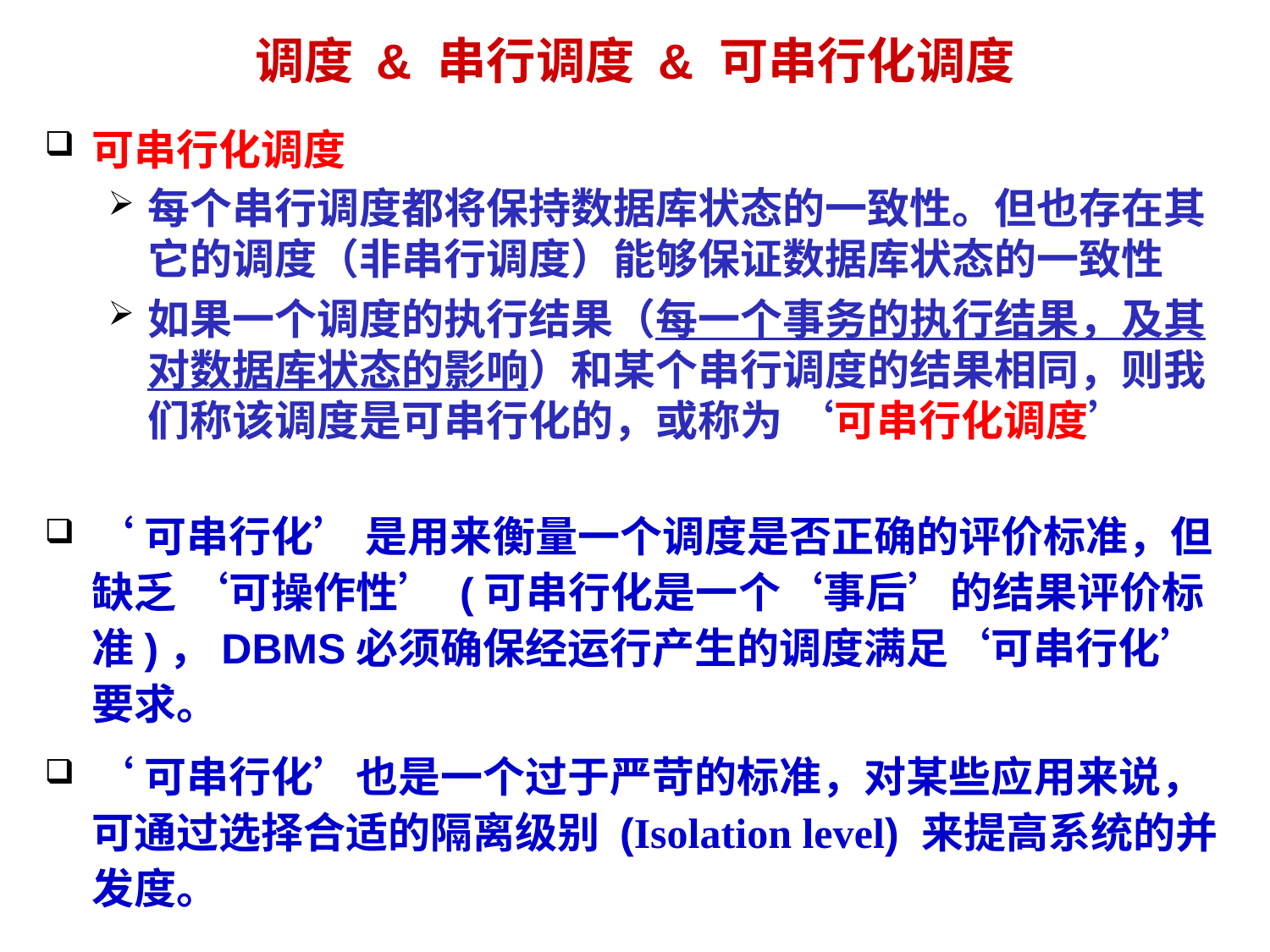

# 调度 & 串行调度 & 可串行化调度
可串行化调度
每个串行调度都将保持数据库状态的一致性。但也存在其它的调度（非串行调度）能够保证数据库状态的一致性
如果一个调度的执行结果（每一个事务的执行结果，及其对数据库状态的影响）和某个串行调度的结果相同，则我们称该调度是可串行化的，或称为 ‘可串行化调度’
‘可串行化’ 是用来衡量一个调度是否正确的评价标准，但缺乏 ‘可操作性’ (可串行化是一个‘事后’的结果评价标准)，DBMS必须确保经运行产生的调度满足‘可串行化’要求。
‘可串行化’也是一个过于严苛的标准，对某些应用来说，可通过选择合适的隔离级别 (Isolation level) 来提高系统的并发度。